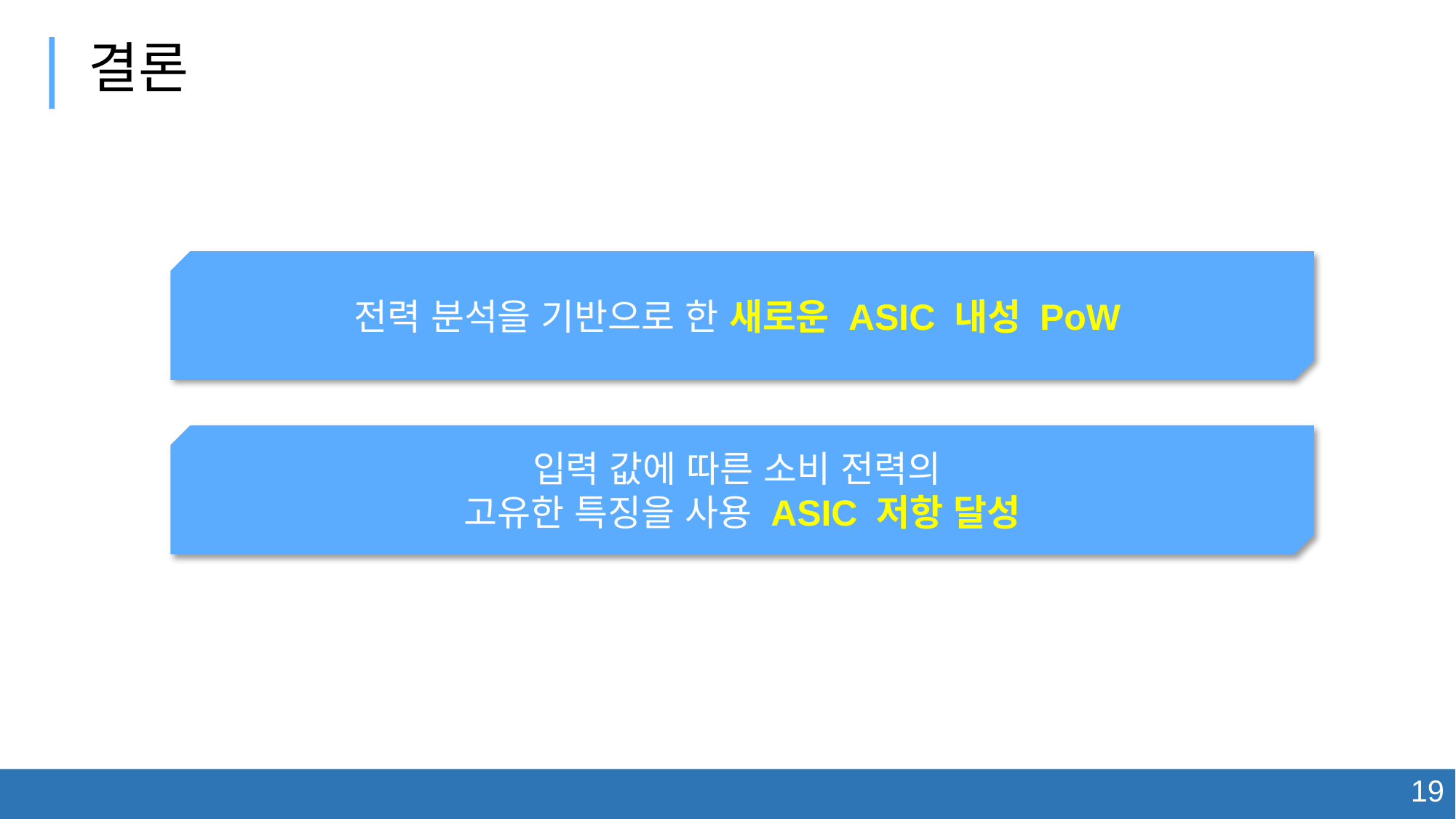

# 결론

전력 분석을 기반으로 한 새로운 ASIC 내성 PoW
입력 값에 따른 소비 전력의
고유한 특징을 사용 ASIC 저항 달성